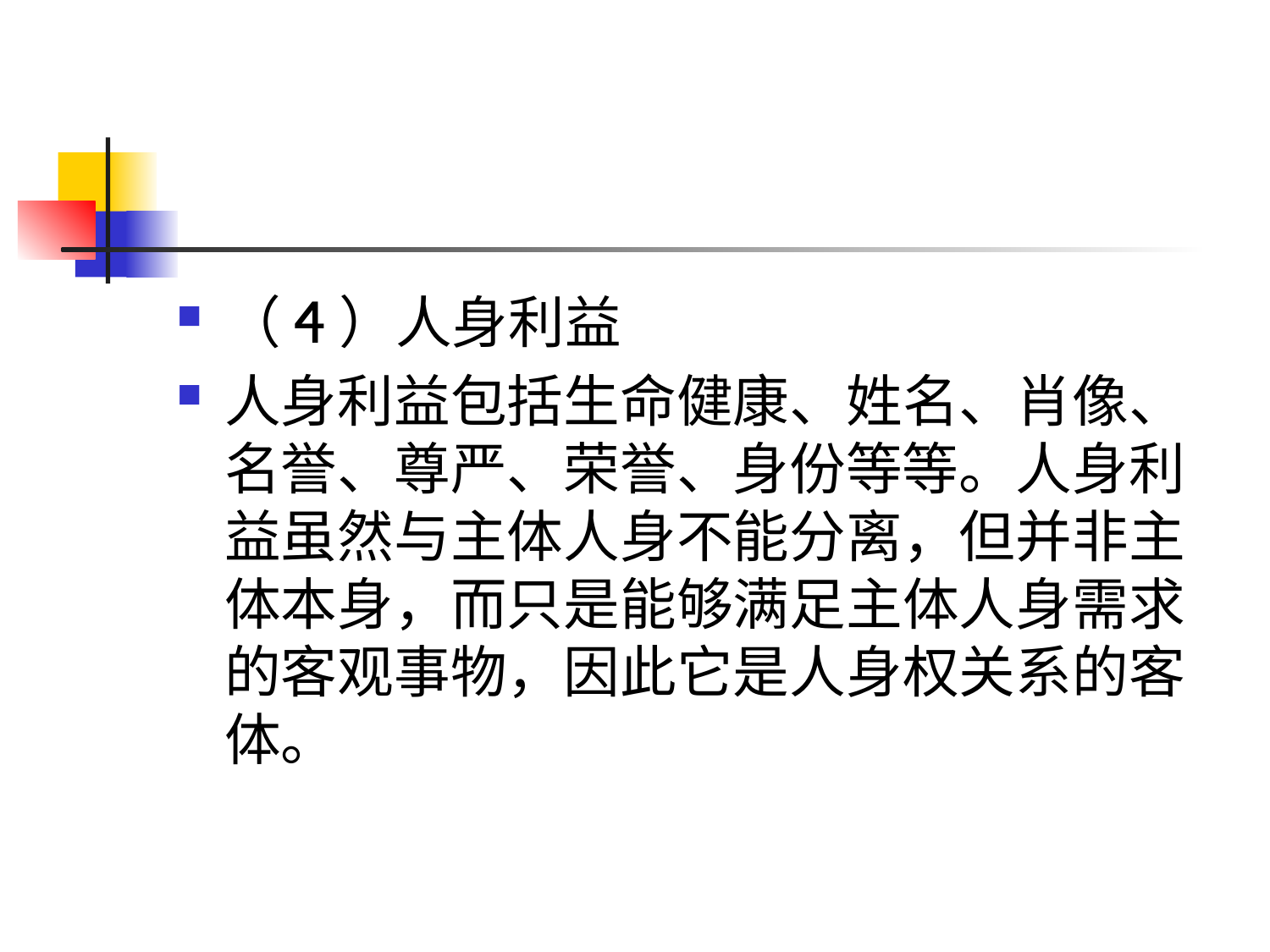

#
（4）人身利益
人身利益包括生命健康、姓名、肖像、名誉、尊严、荣誉、身份等等。人身利益虽然与主体人身不能分离，但并非主体本身，而只是能够满足主体人身需求的客观事物，因此它是人身权关系的客体。